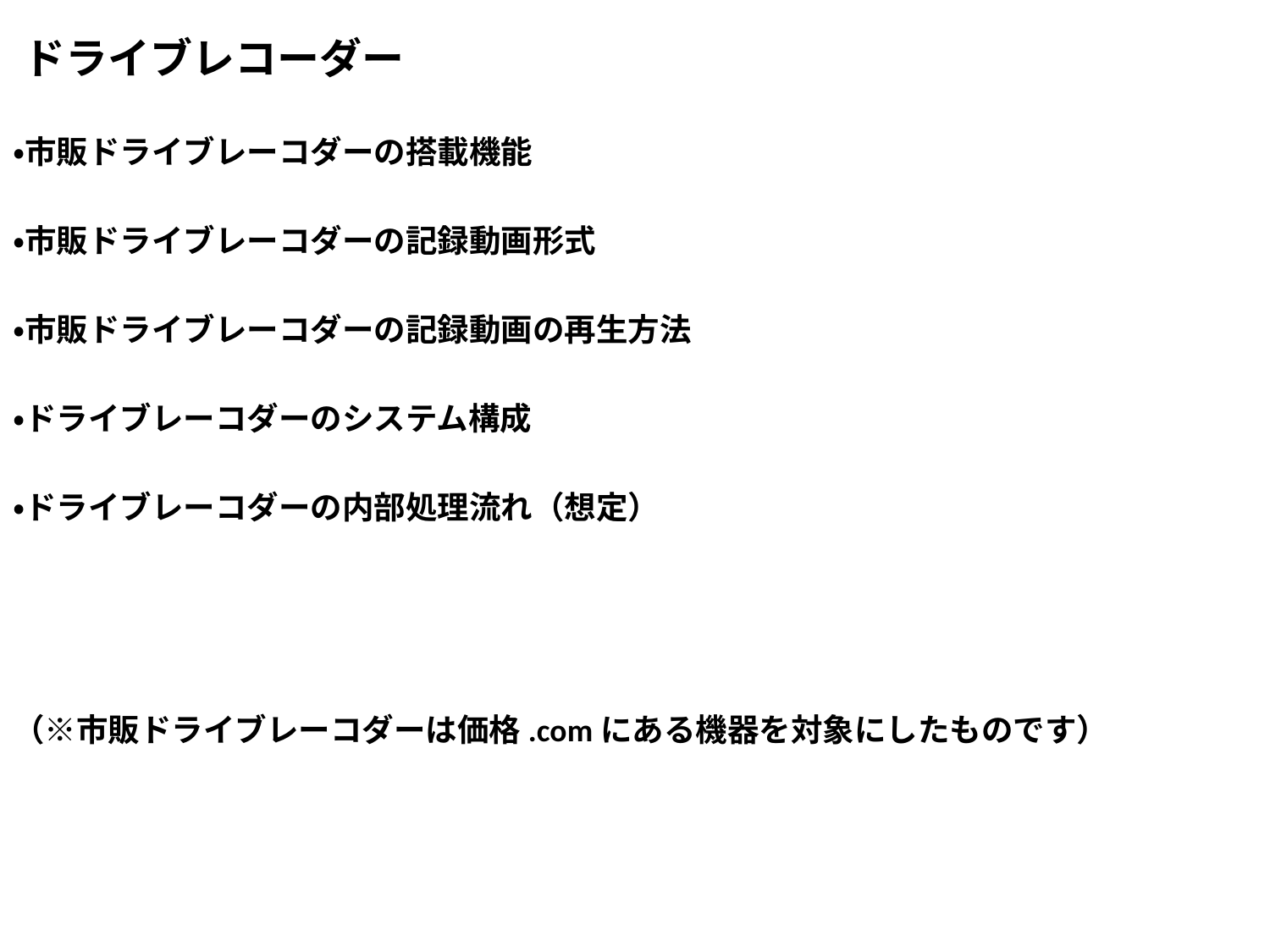

# ドライブレコーダー
・市販ドライブレーコダーの搭載機能

・市販ドライブレーコダーの記録動画形式

・市販ドライブレーコダーの記録動画の再生方法

・ドライブレーコダーのシステム構成

・ドライブレーコダーの内部処理流れ（想定）

（※市販ドライブレーコダーは価格.comにある機器を対象にしたものです）